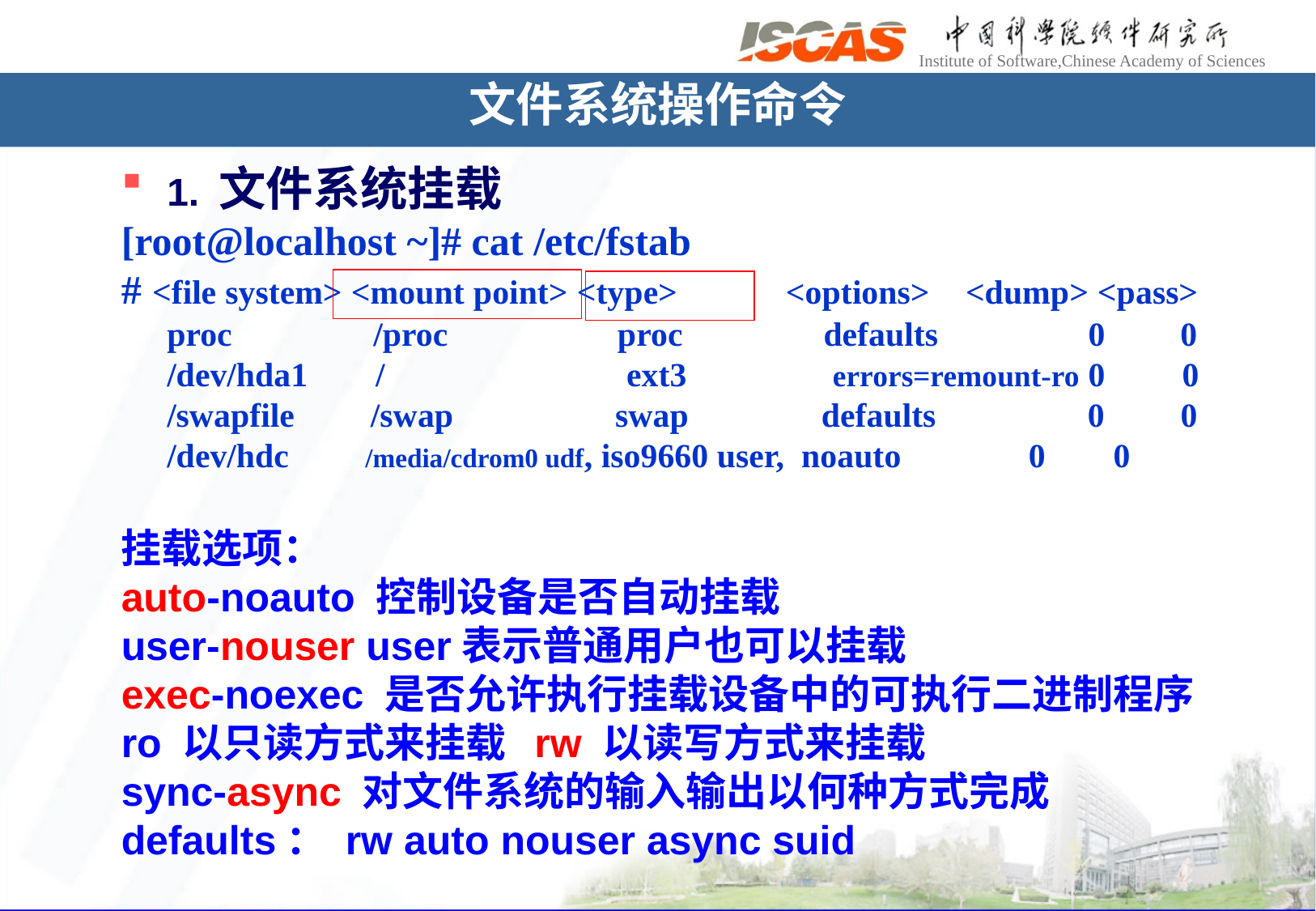

# 文件系统操作命令
1. 文件系统挂载
[root@localhost ~]# cat /etc/fstab
# <file system> <mount point> <type>            <options>    <dump> <pass> proc               /proc                  proc               defaults                0        0 /dev/hda1       /                         ext3               errors=remount-ro 0        0 /swapfile        /swap                 swap              defaults                0        0 /dev/hdc         /media/cdrom0 udf, iso9660 user,  noauto               0        0

挂载选项：
auto-noauto 控制设备是否自动挂载
user-nouser user表示普通用户也可以挂载
exec-noexec 是否允许执行挂载设备中的可执行二进制程序
ro 以只读方式来挂载  rw 以读写方式来挂载
sync-async 对文件系统的输入输出以何种方式完成
defaults： rw auto nouser async suid